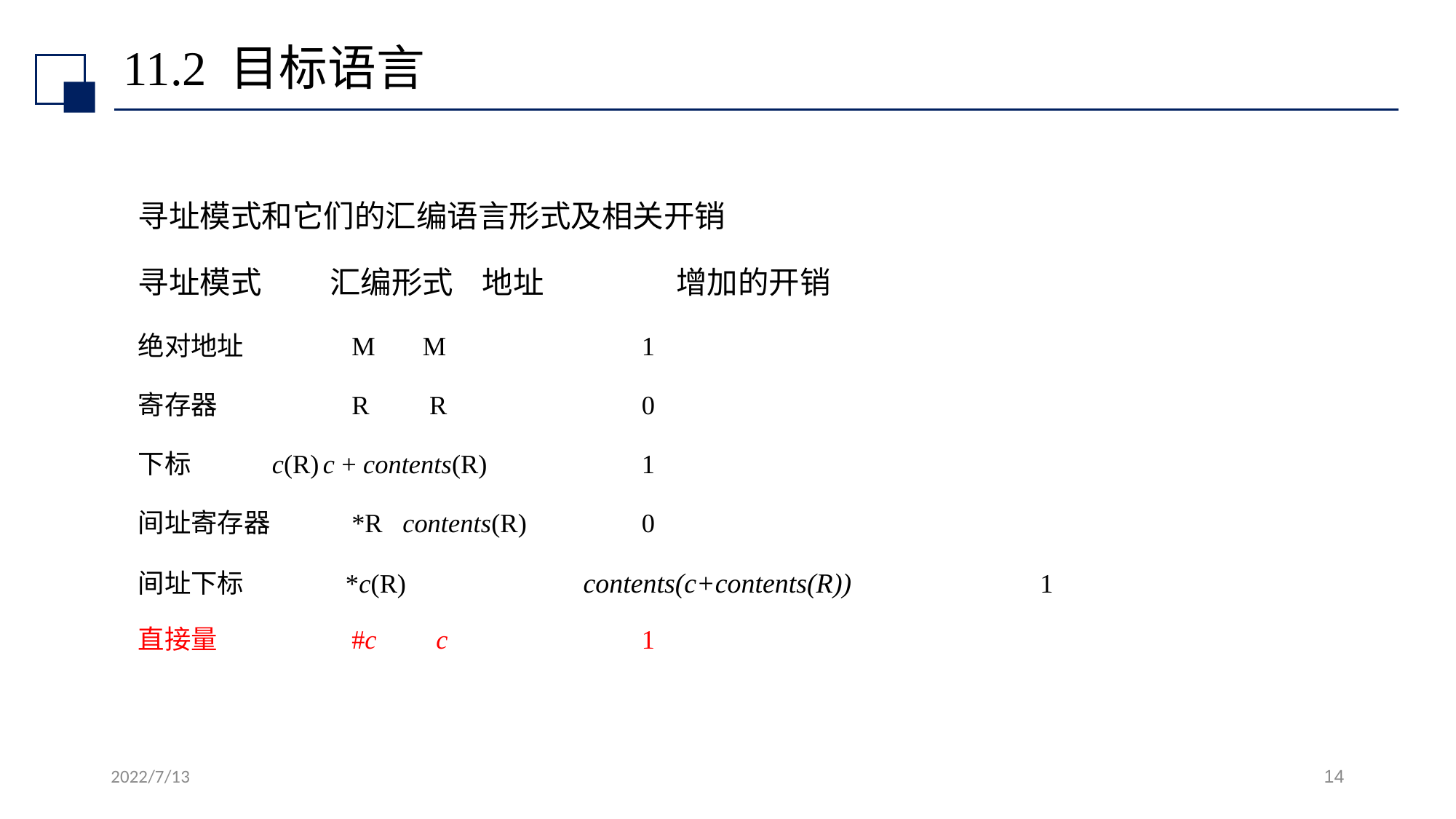

# 11.2 目标语言
寻址模式和它们的汇编语言形式及相关开销
寻址模式	 汇编形式   	地址     			     增加的开销
绝对地址	    M		   M 	                   		1
寄存器	    	    R		    R	                   		0
下标		    c(R)		c + contents(R)   	    		1
间址寄存器 	    *R		contents(R)                		0
间址下标	   *c(R)   	               contents(c+contents(R))                	1
直接量	   	    #c		     c	                   		1
2022/7/13
14